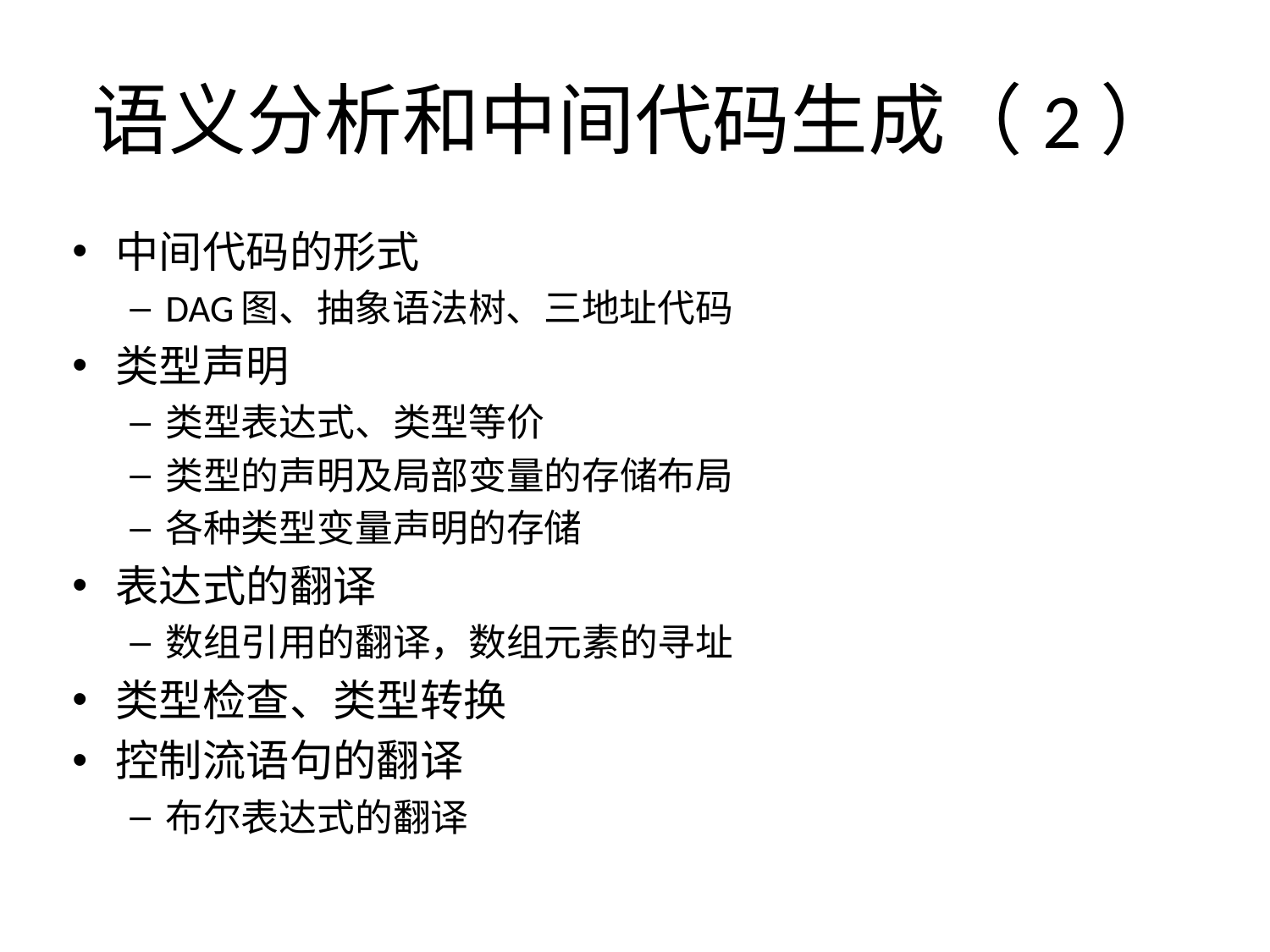

# 语义分析和中间代码生成（2）
中间代码的形式
DAG图、抽象语法树、三地址代码
类型声明
类型表达式、类型等价
类型的声明及局部变量的存储布局
各种类型变量声明的存储
表达式的翻译
数组引用的翻译，数组元素的寻址
类型检查、类型转换
控制流语句的翻译
布尔表达式的翻译